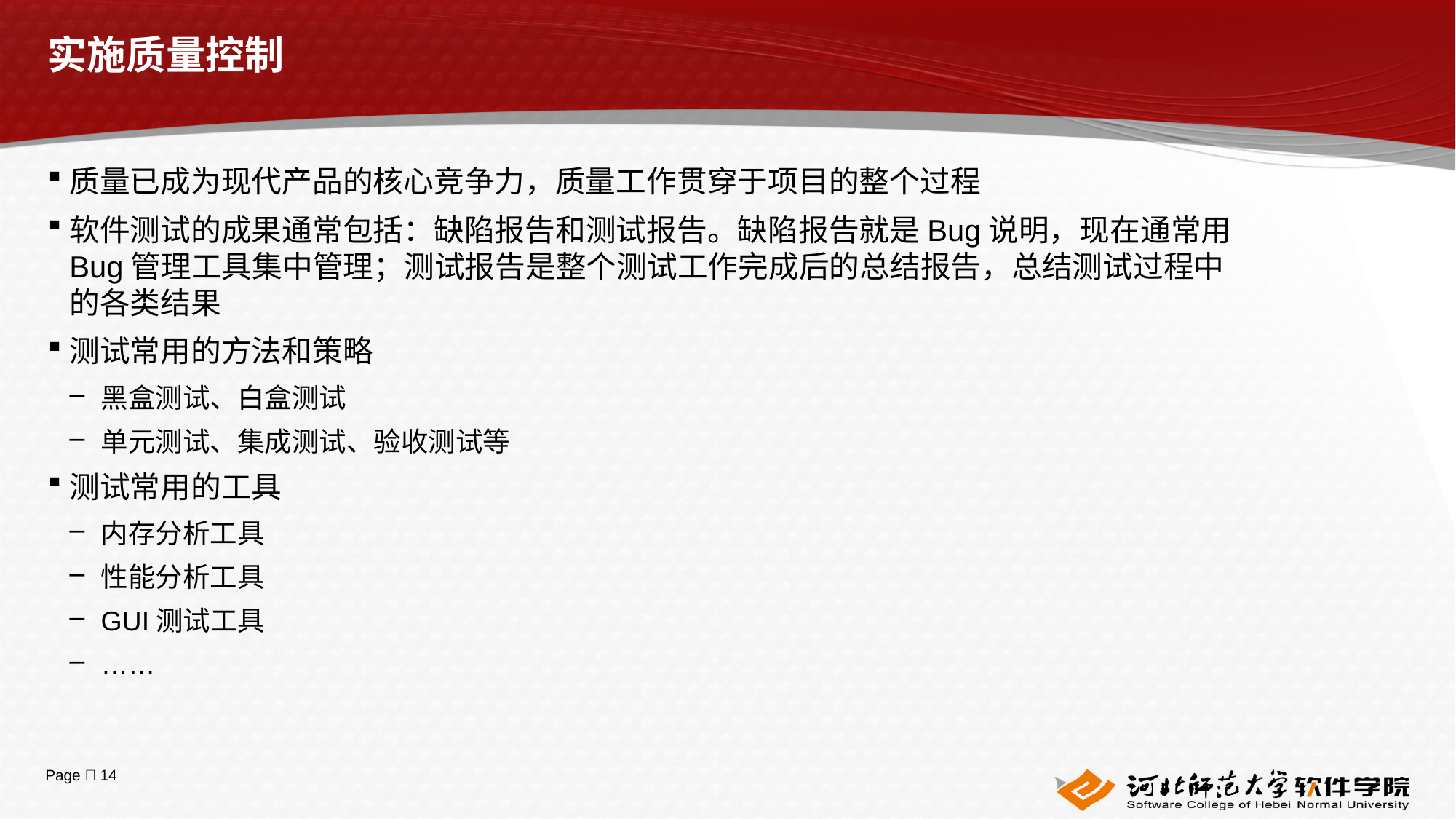

# 实施质量控制
质量已成为现代产品的核心竞争力，质量工作贯穿于项目的整个过程
软件测试的成果通常包括：缺陷报告和测试报告。缺陷报告就是Bug说明，现在通常用Bug管理工具集中管理；测试报告是整个测试工作完成后的总结报告，总结测试过程中的各类结果
测试常用的方法和策略
黑盒测试、白盒测试
单元测试、集成测试、验收测试等
测试常用的工具
内存分析工具
性能分析工具
GUI测试工具
……